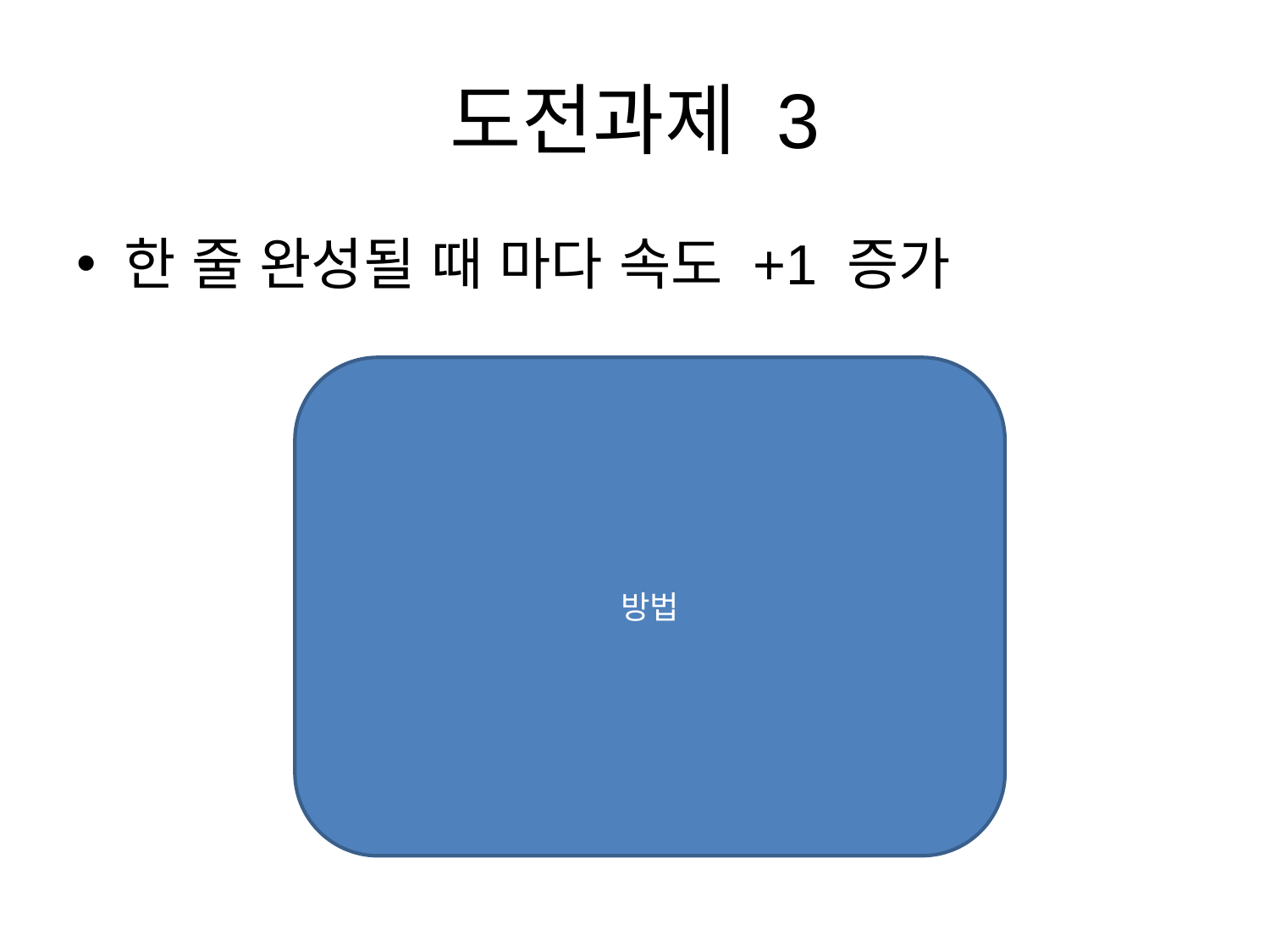

# 도전과제 3
한 줄 완성될 때 마다 속도 +1 증가
방법
게임속도 -> 20

…

타이머 = 게임속도 이면

…

완성된줄수 -> 줄지우기()
게임속도 -> 게임속도 - 완성된줄수
게임속도 < 7 이면
	게임속도 -> 7